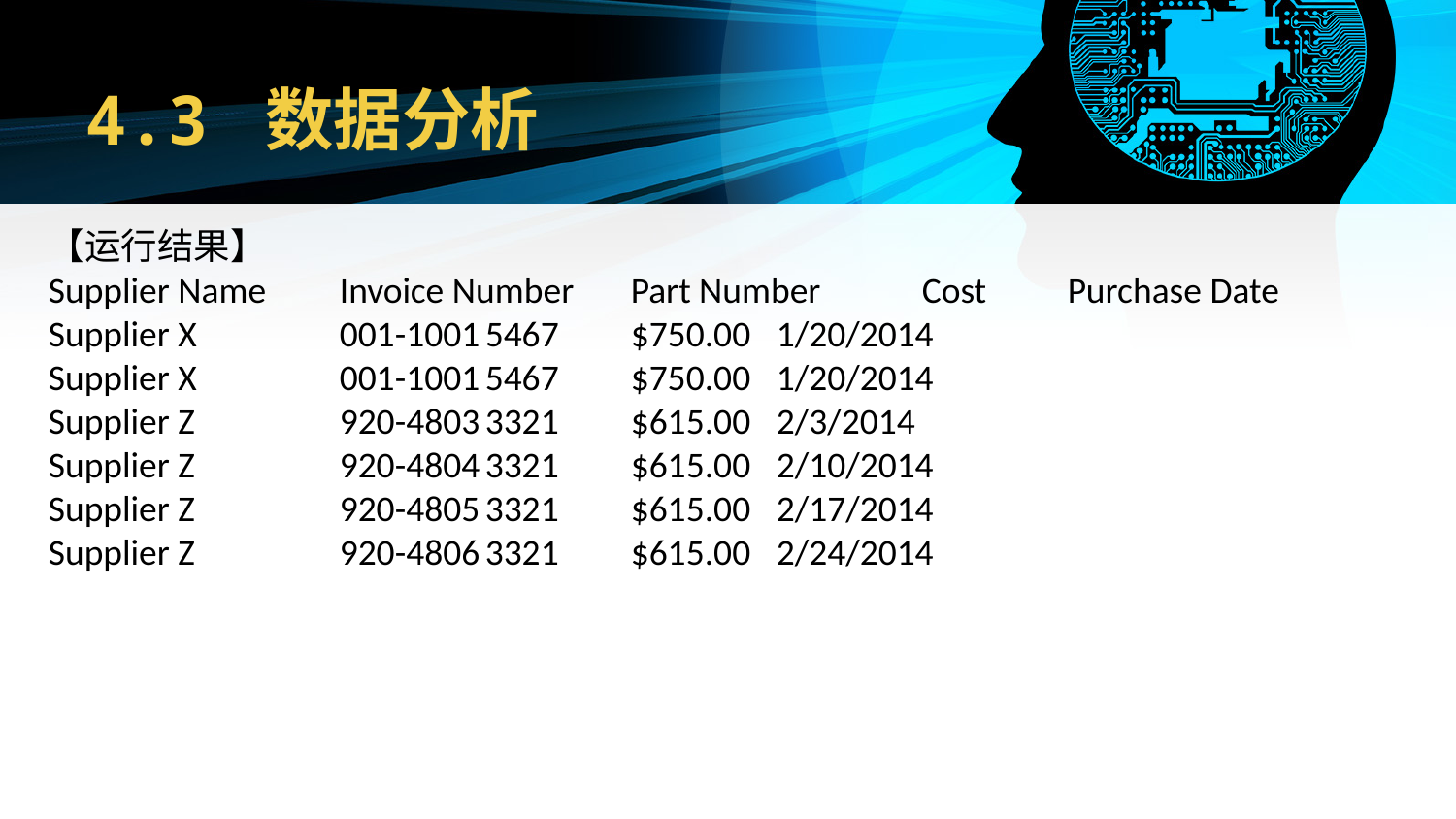

# 4.3 数据分析
【运行结果】
Supplier Name	Invoice Number	Part Number	Cost	Purchase Date
Supplier X	001-1001	5467	$750.00 	1/20/2014
Supplier X	001-1001	5467	$750.00 	1/20/2014
Supplier Z	920-4803	3321	$615.00 	2/3/2014
Supplier Z	920-4804	3321	$615.00 	2/10/2014
Supplier Z	920-4805	3321	$615.00 	2/17/2014
Supplier Z	920-4806	3321	$615.00 	2/24/2014